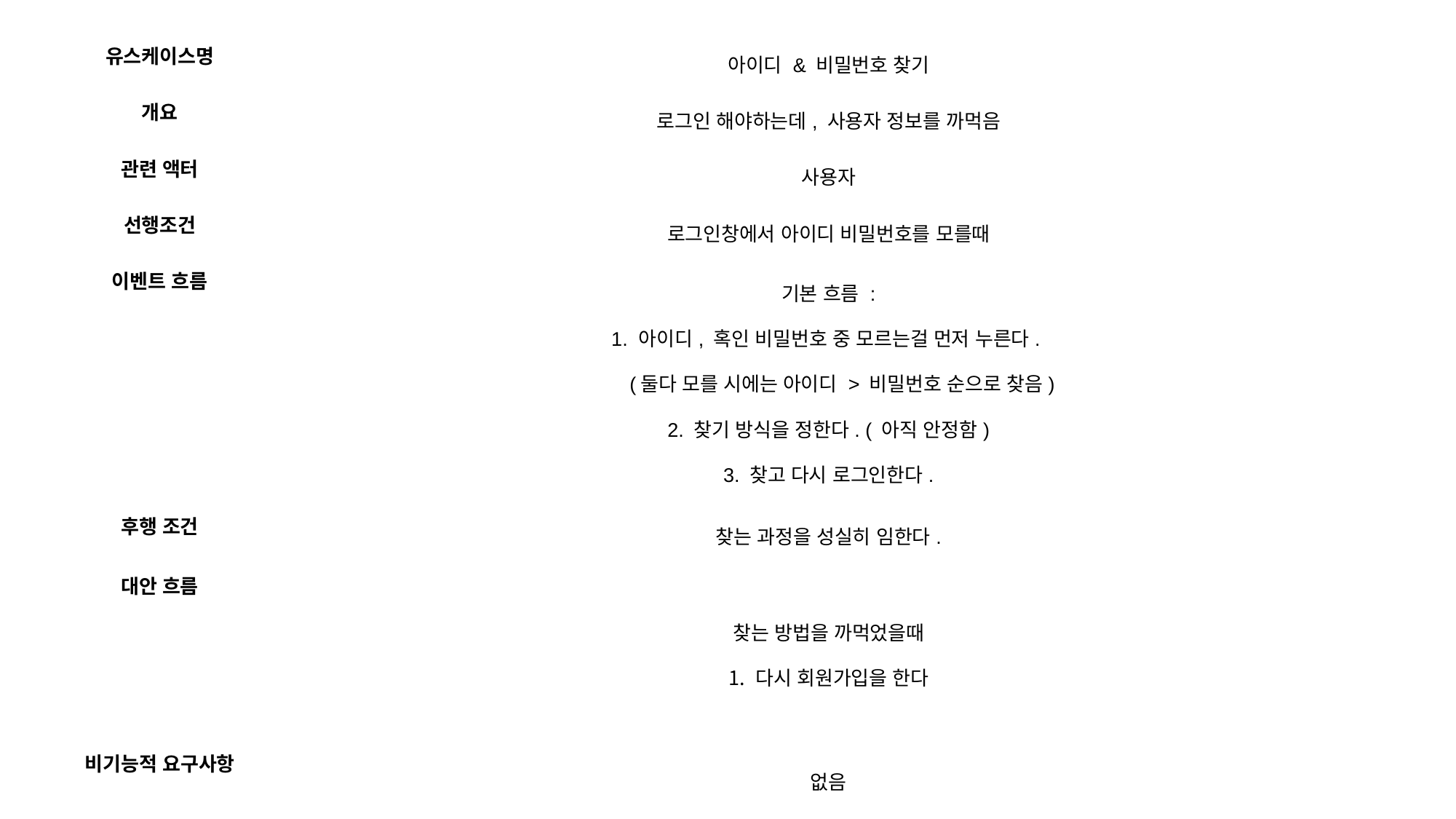

| 유스케이스명 | 아이디 & 비밀번호 찾기 |
| --- | --- |
| 개요 | 로그인 해야하는데, 사용자 정보를 까먹음 |
| 관련 액터 | 사용자 |
| 선행조건 | 로그인창에서 아이디 비밀번호를 모를때 |
| 이벤트 흐름 | 기본 흐름 : 아이디, 혹인 비밀번호 중 모르는걸 먼저 누른다. (둘다 모를 시에는 아이디 > 비밀번호 순으로 찾음) 2. 찾기 방식을 정한다. ( 아직 안정함) 3. 찾고 다시 로그인한다. |
| 후행 조건 | 찾는 과정을 성실히 임한다. |
| 대안 흐름 | 찾는 방법을 까먹었을때 다시 회원가입을 한다 |
| 비기능적 요구사항 | 없음 |